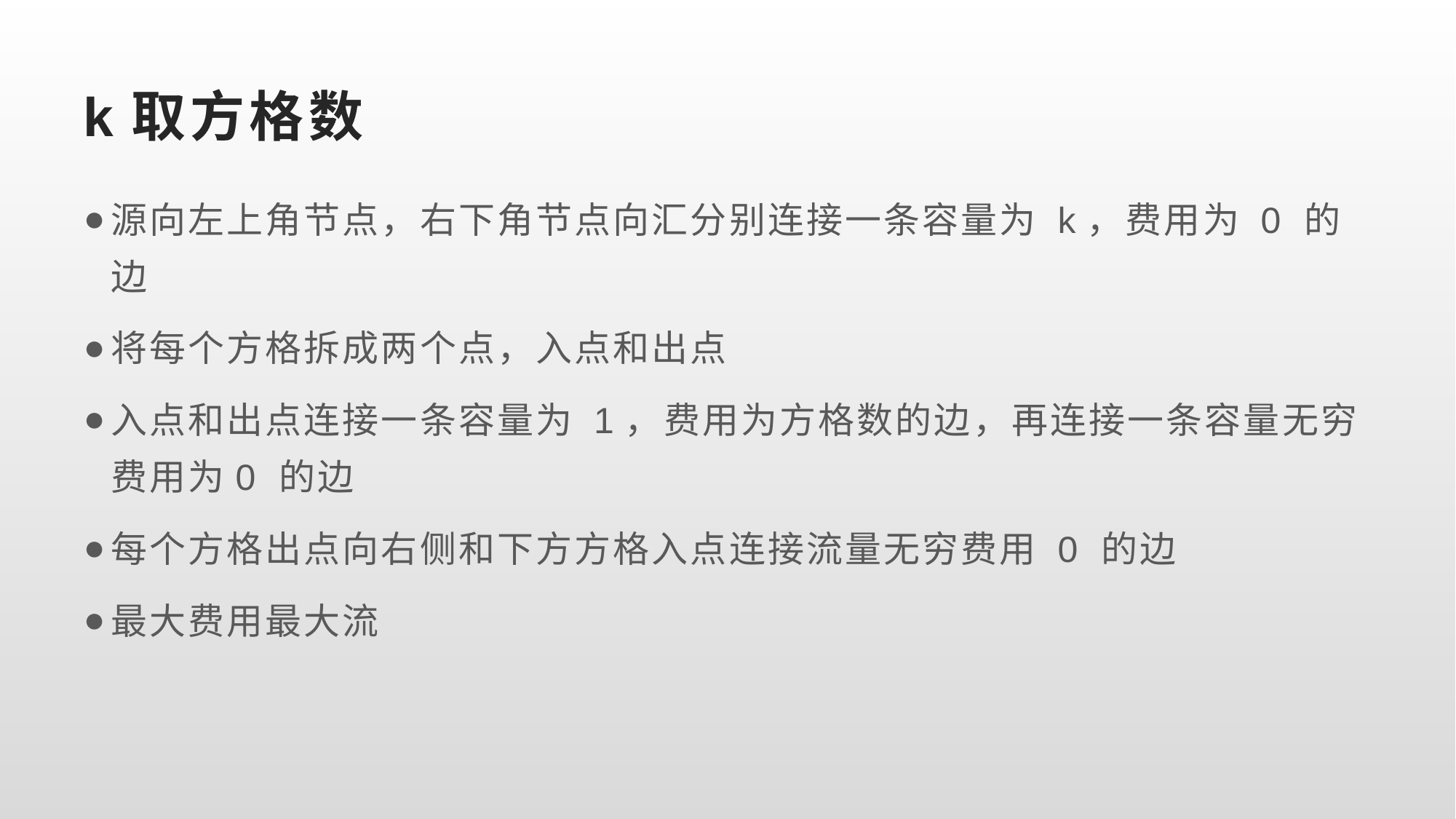

# k取方格数
源向左上角节点，右下角节点向汇分别连接一条容量为 k，费用为 0 的边
将每个方格拆成两个点，入点和出点
入点和出点连接一条容量为 1，费用为方格数的边，再连接一条容量无穷费用为0 的边
每个方格出点向右侧和下方方格入点连接流量无穷费用 0 的边
最大费用最大流